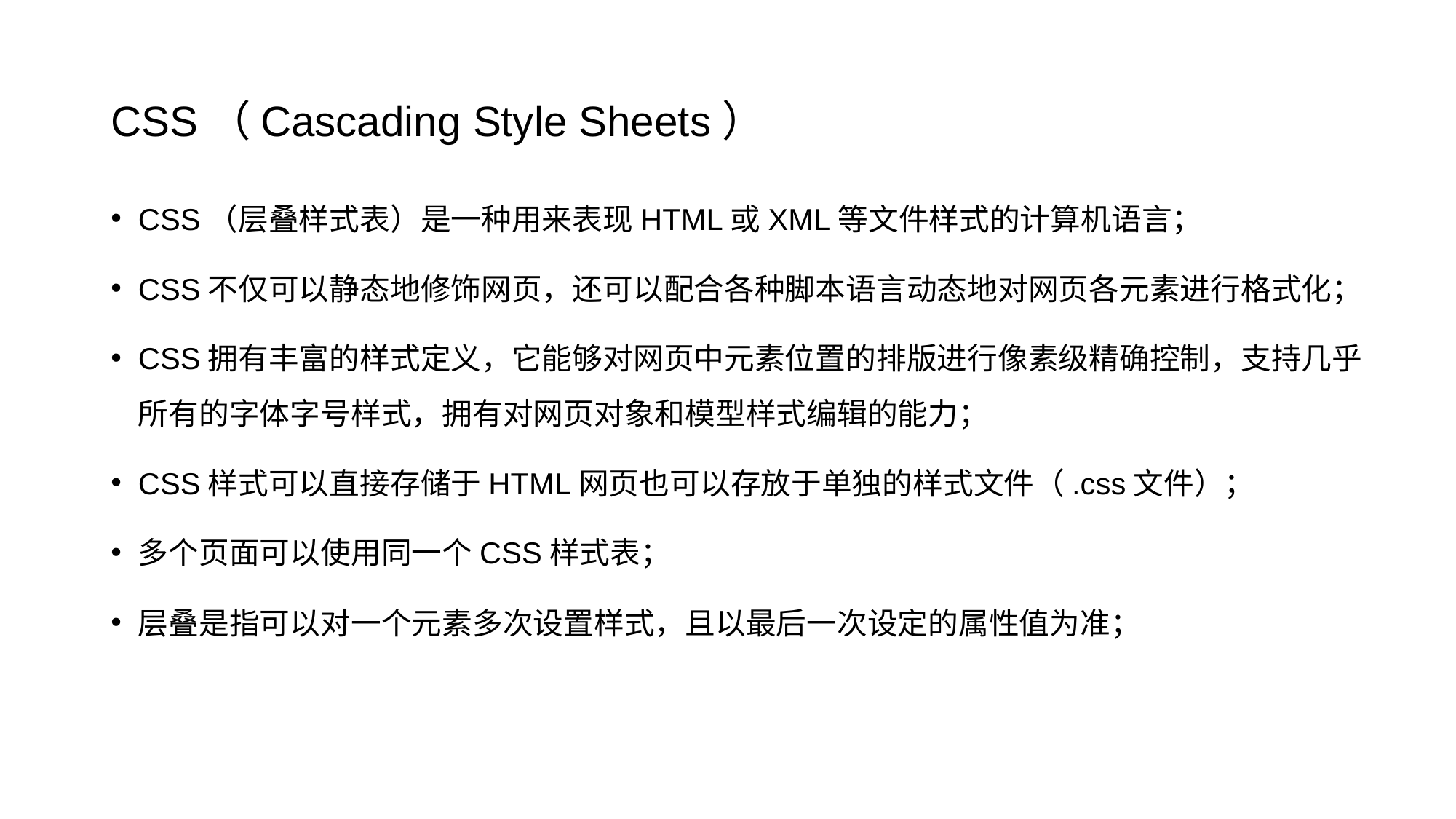

# CSS（Cascading Style Sheets）
CSS（层叠样式表）是一种用来表现HTML或XML等文件样式的计算机语言；
CSS不仅可以静态地修饰网页，还可以配合各种脚本语言动态地对网页各元素进行格式化；
CSS拥有丰富的样式定义，它能够对网页中元素位置的排版进行像素级精确控制，支持几乎所有的字体字号样式，拥有对网页对象和模型样式编辑的能力；
CSS样式可以直接存储于HTML网页也可以存放于单独的样式文件（.css文件）；
多个页面可以使用同一个CSS样式表；
层叠是指可以对一个元素多次设置样式，且以最后一次设定的属性值为准；